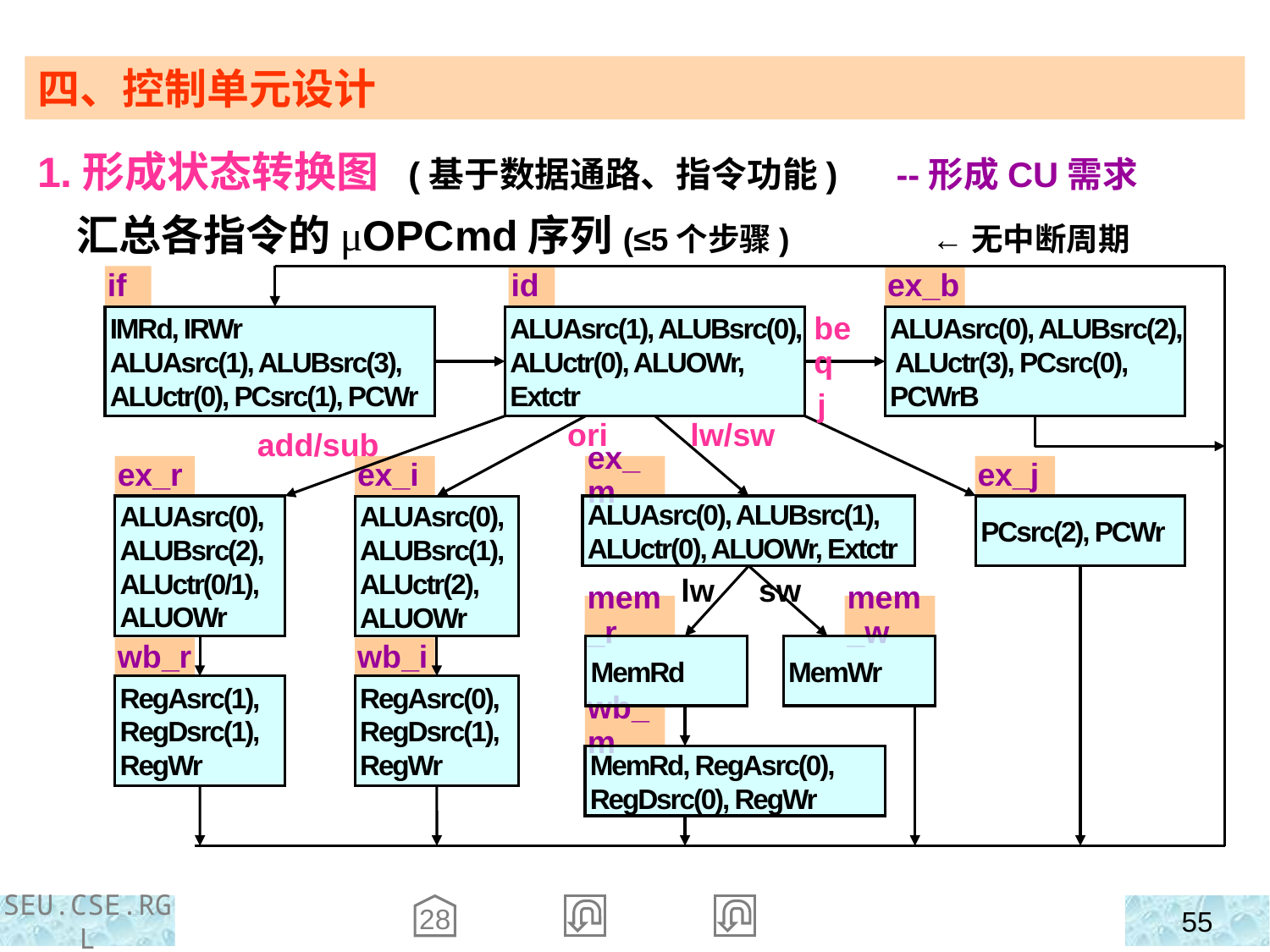

四、控制单元设计
1.形成状态转换图  (基于数据通路、指令功能)      --形成CU需求
   汇总各指令的μOPCmd序列(≤5个步骤)            ←无中断周期
if
id
ex_b
ALUAsrc(0), ALUBsrc(2),  ALUctr(3), PCsrc(0), PCWrB
IMRd, IRWr
ALUAsrc(1), ALUBsrc(3), ALUctr(0), PCsrc(1), PCWr
ALUAsrc(1), ALUBsrc(0), ALUctr(0), ALUOWr, Extctr
beq
j
ori
lw/sw
add/sub
ex_r
ex_i
ex_m
ex_j
ALUAsrc(0), ALUBsrc(2), ALUctr(0/1), ALUOWr
ALUAsrc(0), ALUBsrc(1), ALUctr(2), ALUOWr
ALUAsrc(0), ALUBsrc(1), ALUctr(0), ALUOWr, Extctr
PCsrc(2), PCWr
lw     sw
mem_r
mem_w
MemRd
MemWr
wb_r
wb_i
RegAsrc(1), RegDsrc(1), RegWr
RegAsrc(0), RegDsrc(1), RegWr
wb_m
MemRd, RegAsrc(0), RegDsrc(0), RegWr

28
SEU.CSE.RGL
55